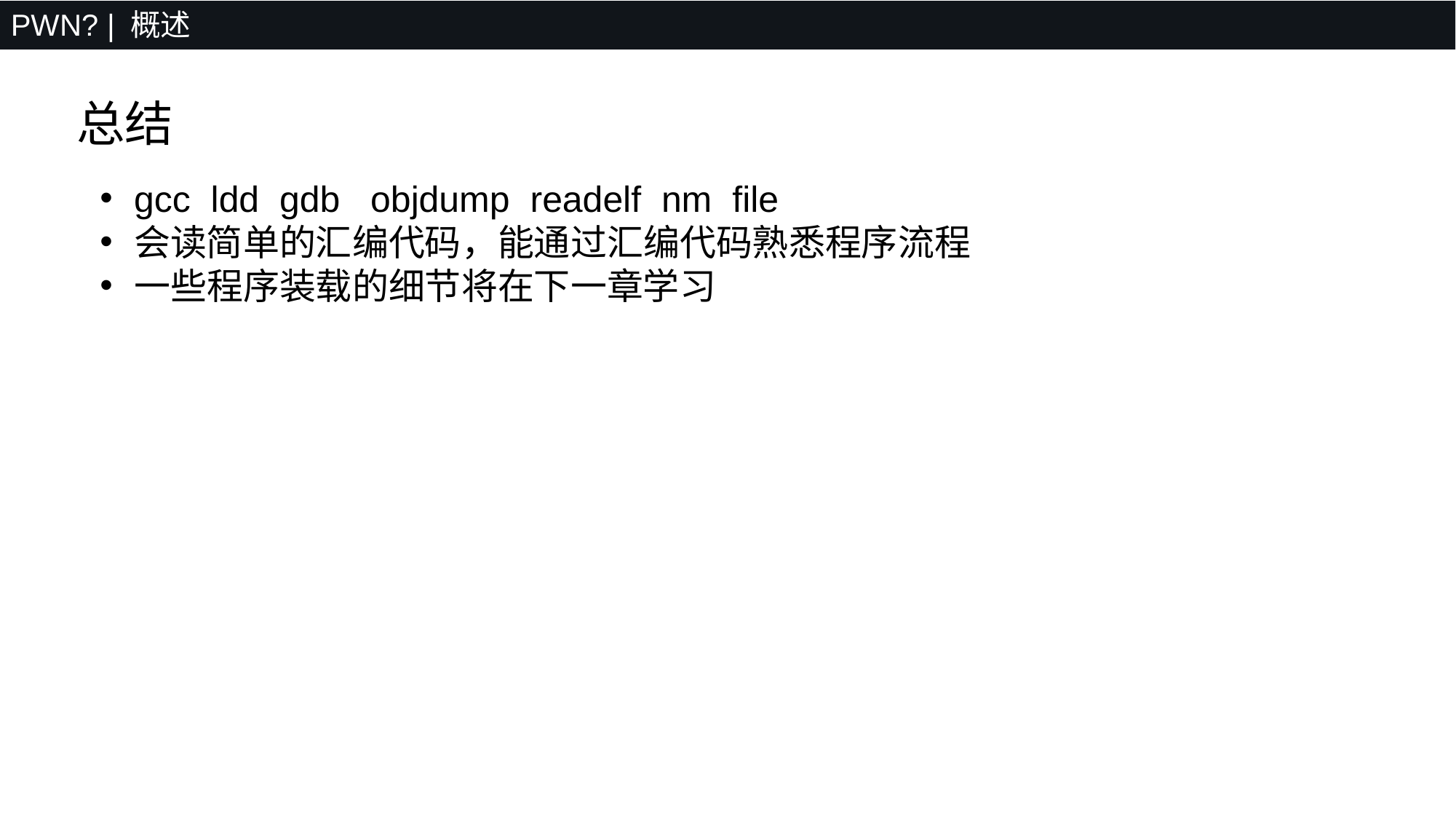

PWN? | 概述
总结
gcc  ldd  gdb   objdump  readelf  nm  file
会读简单的汇编代码，能通过汇编代码熟悉程序流程
一些程序装载的细节将在下一章学习